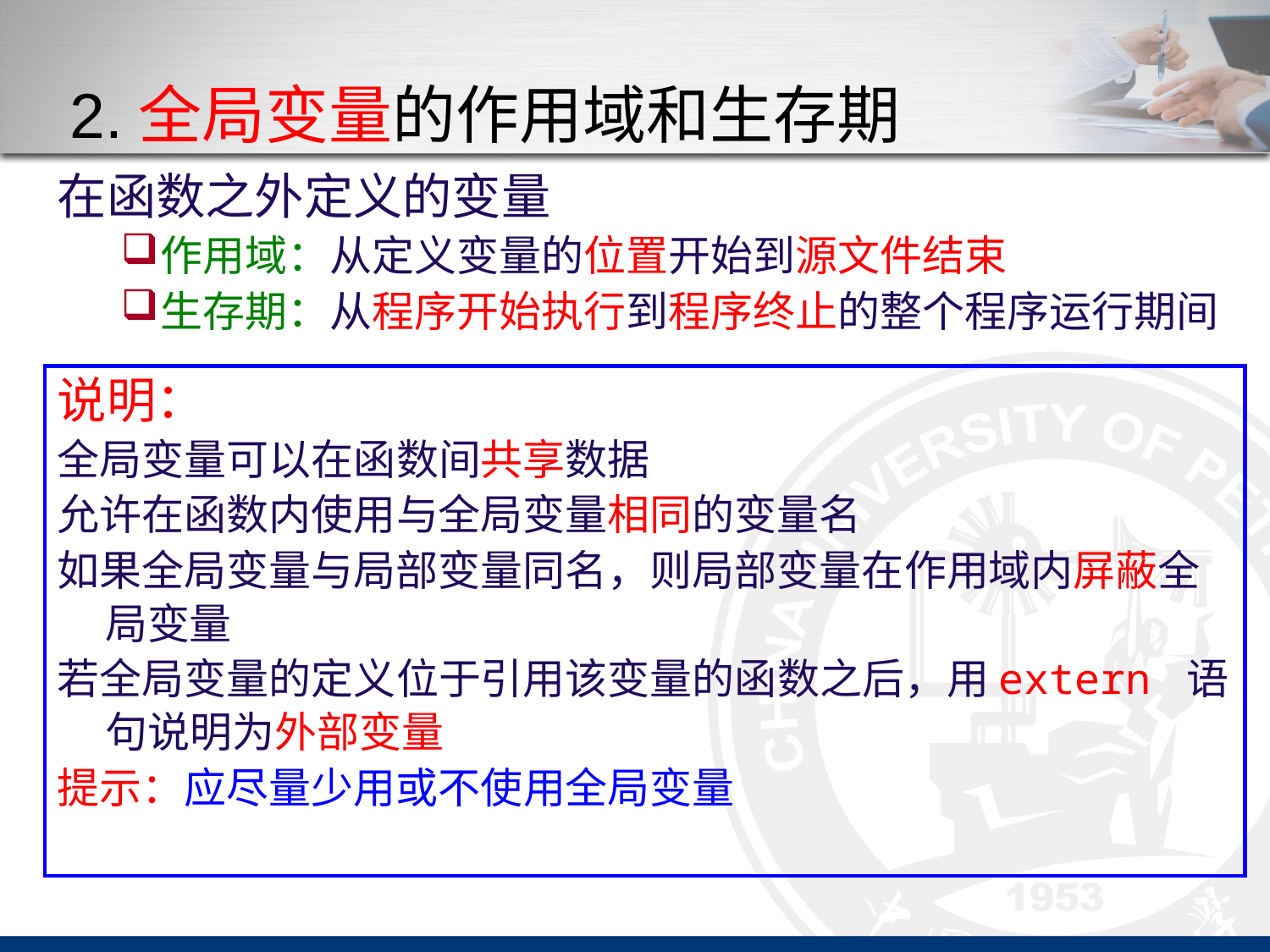

# 2.全局变量的作用域和生存期
在函数之外定义的变量
作用域：从定义变量的位置开始到源文件结束
生存期：从程序开始执行到程序终止的整个程序运行期间
说明：
全局变量可以在函数间共享数据
允许在函数内使用与全局变量相同的变量名
如果全局变量与局部变量同名，则局部变量在作用域内屏蔽全局变量
若全局变量的定义位于引用该变量的函数之后，用extern 语句说明为外部变量
提示：应尽量少用或不使用全局变量